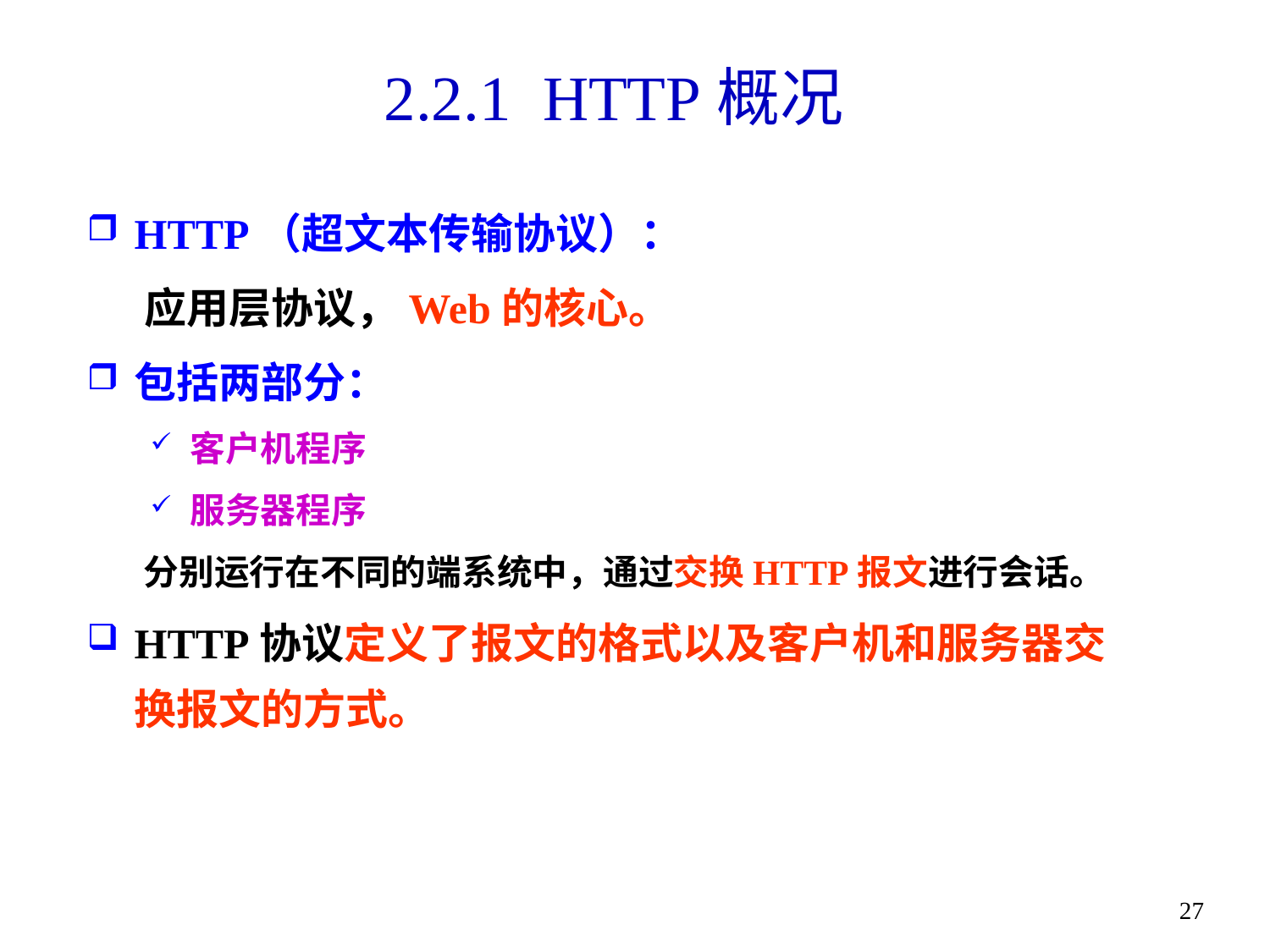

# 2.2.1  HTTP概况
HTTP（超文本传输协议）：
     应用层协议，Web的核心。
包括两部分：
客户机程序
服务器程序
      分别运行在不同的端系统中，通过交换HTTP报文进行会话。
HTTP协议定义了报文的格式以及客户机和服务器交换报文的方式。
27